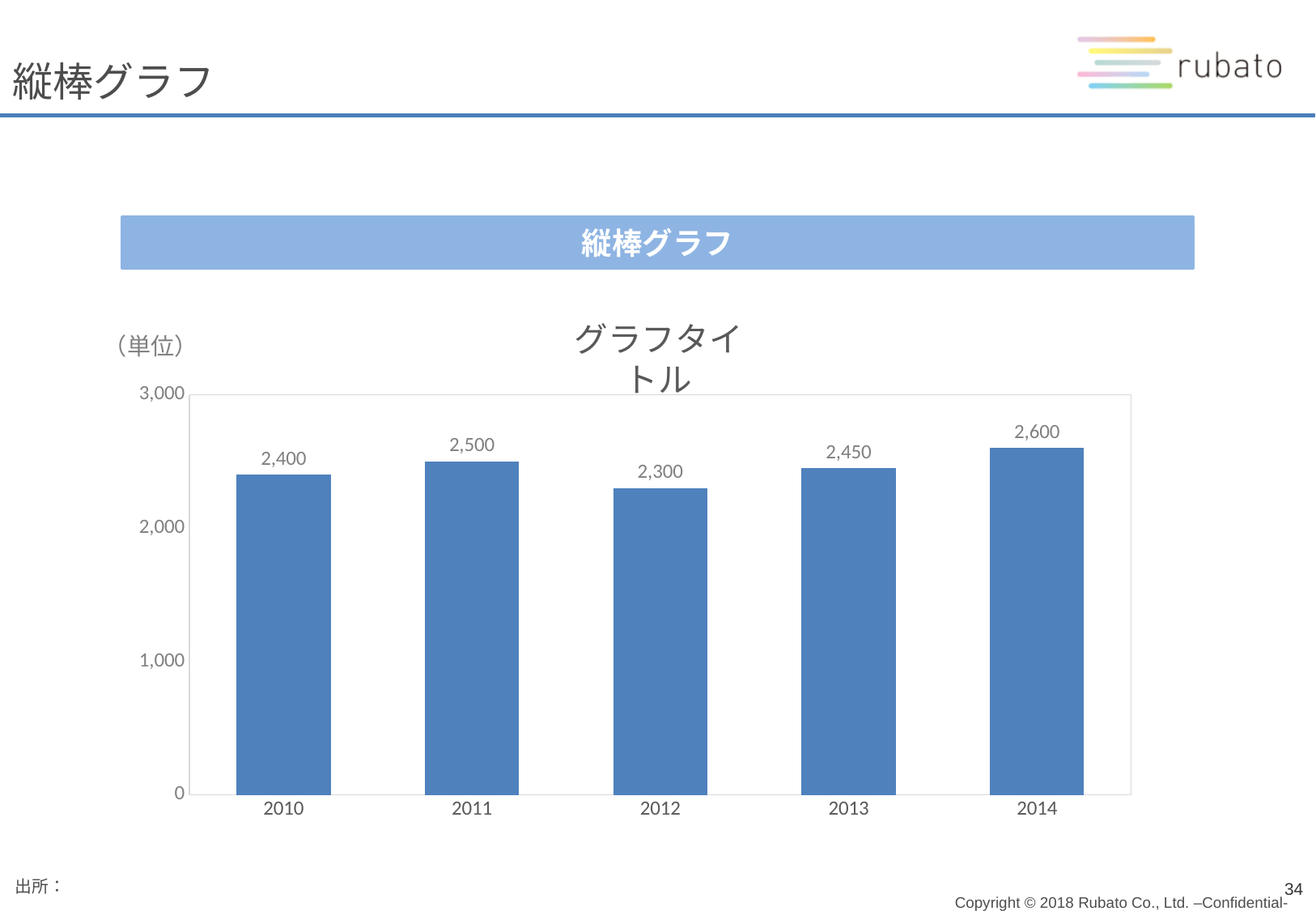

# 縦棒グラフ

縦棒グラフ
グラフタイトル

### Chart

| Category | A社売上（億円） |
|---|---|
| 2010 | 2400.0 |
| 2011 | 2500.0 |
| 2012 | 2300.0 |
| 2013 | 2450.0 |
| 2014 | 2600.0 |
（単位）
出所：
34